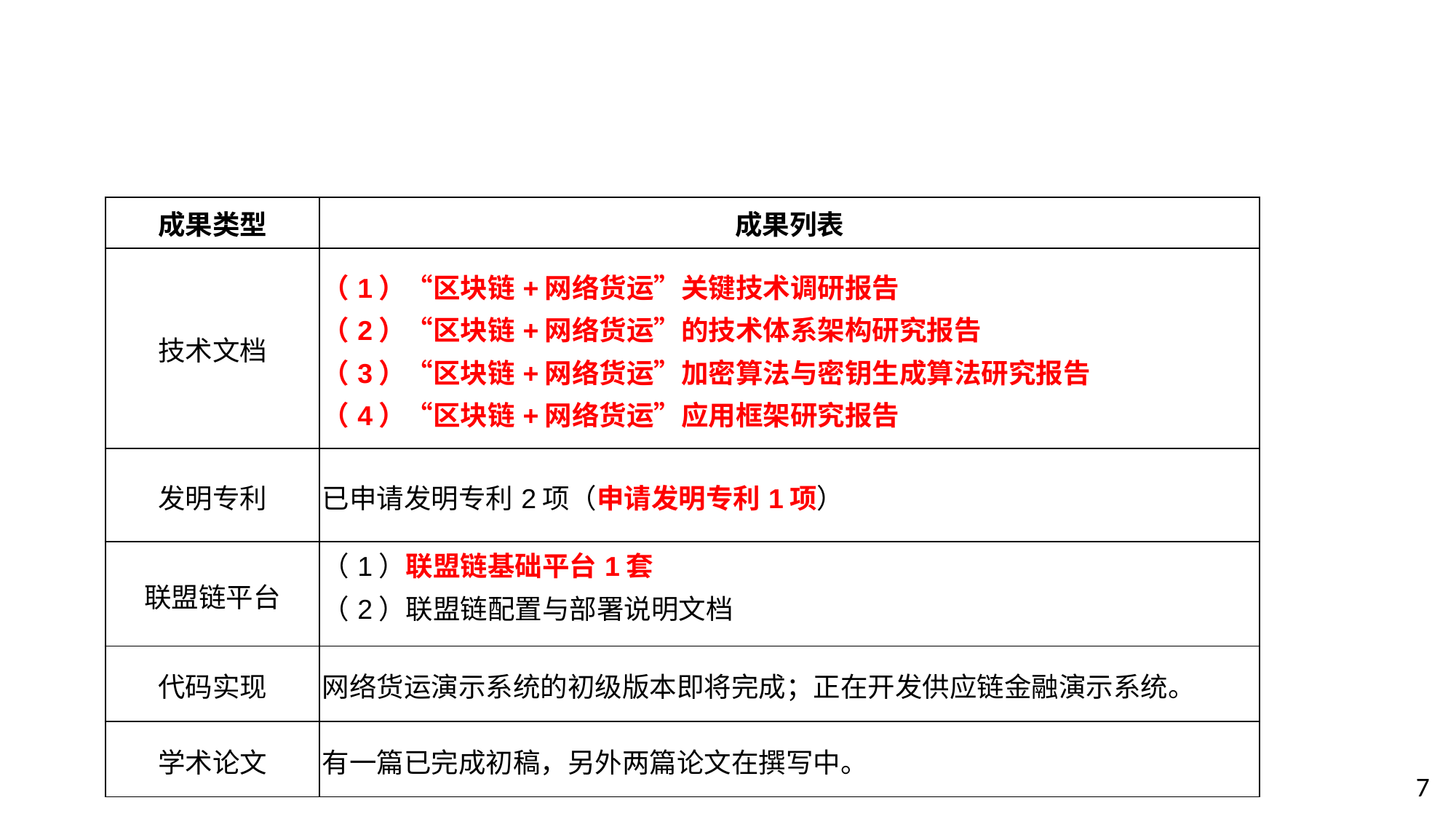

| 成果类型 | 成果列表 |
| --- | --- |
| 技术文档 | （1）“区块链+网络货运”关键技术调研报告 （2）“区块链+网络货运”的技术体系架构研究报告 （3）“区块链+网络货运”加密算法与密钥生成算法研究报告 （4）“区块链+网络货运”应用框架研究报告 |
| 发明专利 | 已申请发明专利2项（申请发明专利1项） |
| 联盟链平台 | （1）联盟链基础平台1套 （2）联盟链配置与部署说明文档 |
| 代码实现 | 网络货运演示系统的初级版本即将完成；正在开发供应链金融演示系统。 |
| 学术论文 | 有一篇已完成初稿，另外两篇论文在撰写中。 |
7